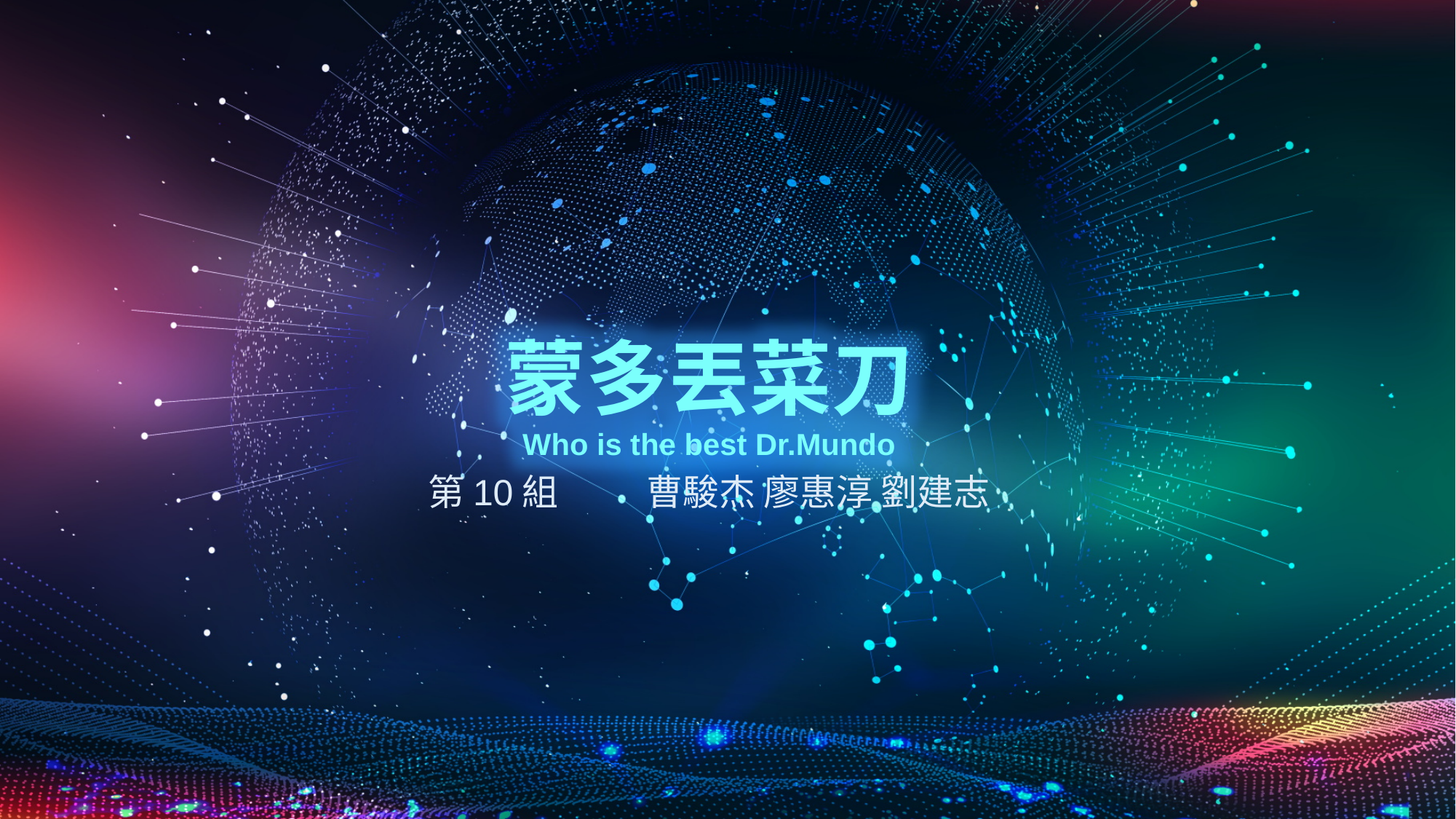

蒙多丟菜刀
Who is the best Dr.Mundo
第10組	曹駿杰 廖惠淳 劉建志